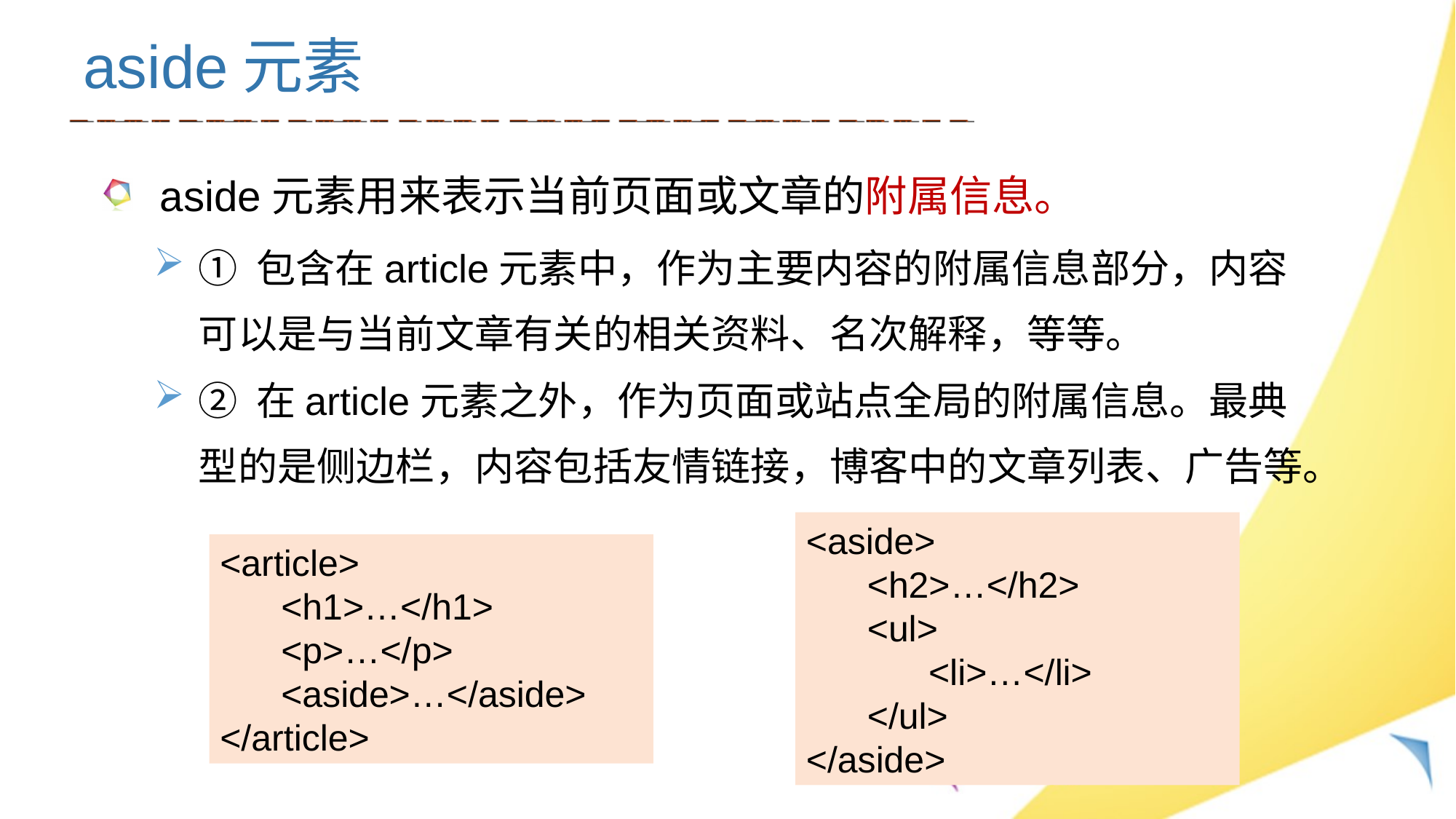

aside元素
aside元素用来表示当前页面或文章的附属信息。
① 包含在article元素中，作为主要内容的附属信息部分，内容可以是与当前文章有关的相关资料、名次解释，等等。
② 在article元素之外，作为页面或站点全局的附属信息。最典型的是侧边栏，内容包括友情链接，博客中的文章列表、广告等。

<aside>
      <h2>…</h2>
      <ul>
            <li>…</li>
      </ul>
</aside>
<article>
      <h1>…</h1>
      <p>…</p>
      <aside>…</aside>
</article>